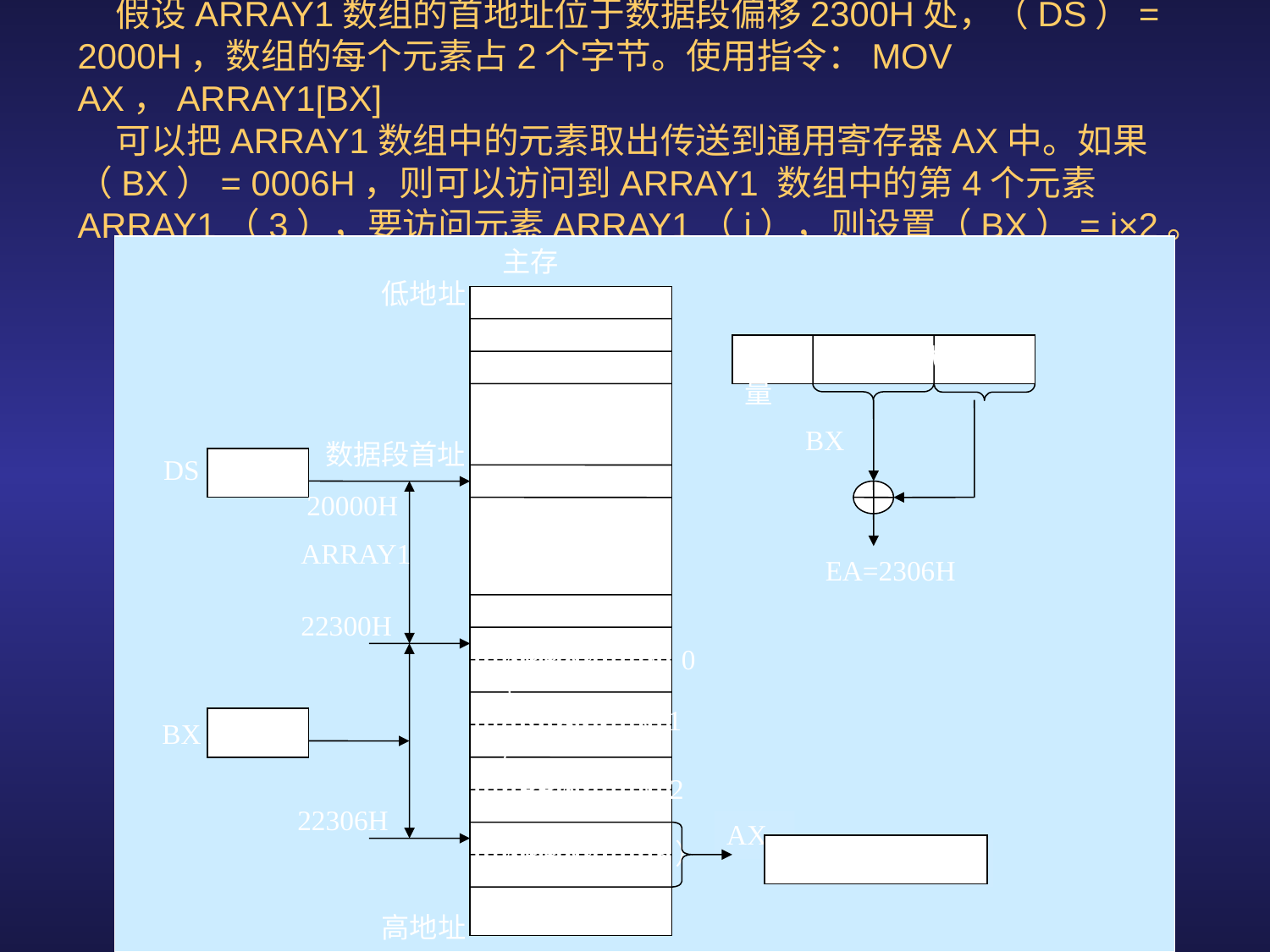

假设ARRAY1数组的首地址位于数据段偏移2300H处，（DS）= 2000H，数组的每个元素占2个字节。使用指令：MOV AX，ARRAY1[BX]
可以把ARRAY1数组中的元素取出传送到通用寄存器AX中。如果（BX）= 0006H，则可以访问到ARRAY1 数组中的第4个元素ARRAY1（3），要访问元素ARRAY1（i），则设置（BX）= i×2。

主存
低地址

OP    寻址方式  位移量

……

BX
数据段首址
DS

2000H

20000H

……

ARRAY1
EA=2306H

22300H

ARRAY1（0）

ARRAY1（1）

0006H
BX

ARRAY1（2）

22306H
AX

ARRAY1（3）

ARRAY1（3）

高地址